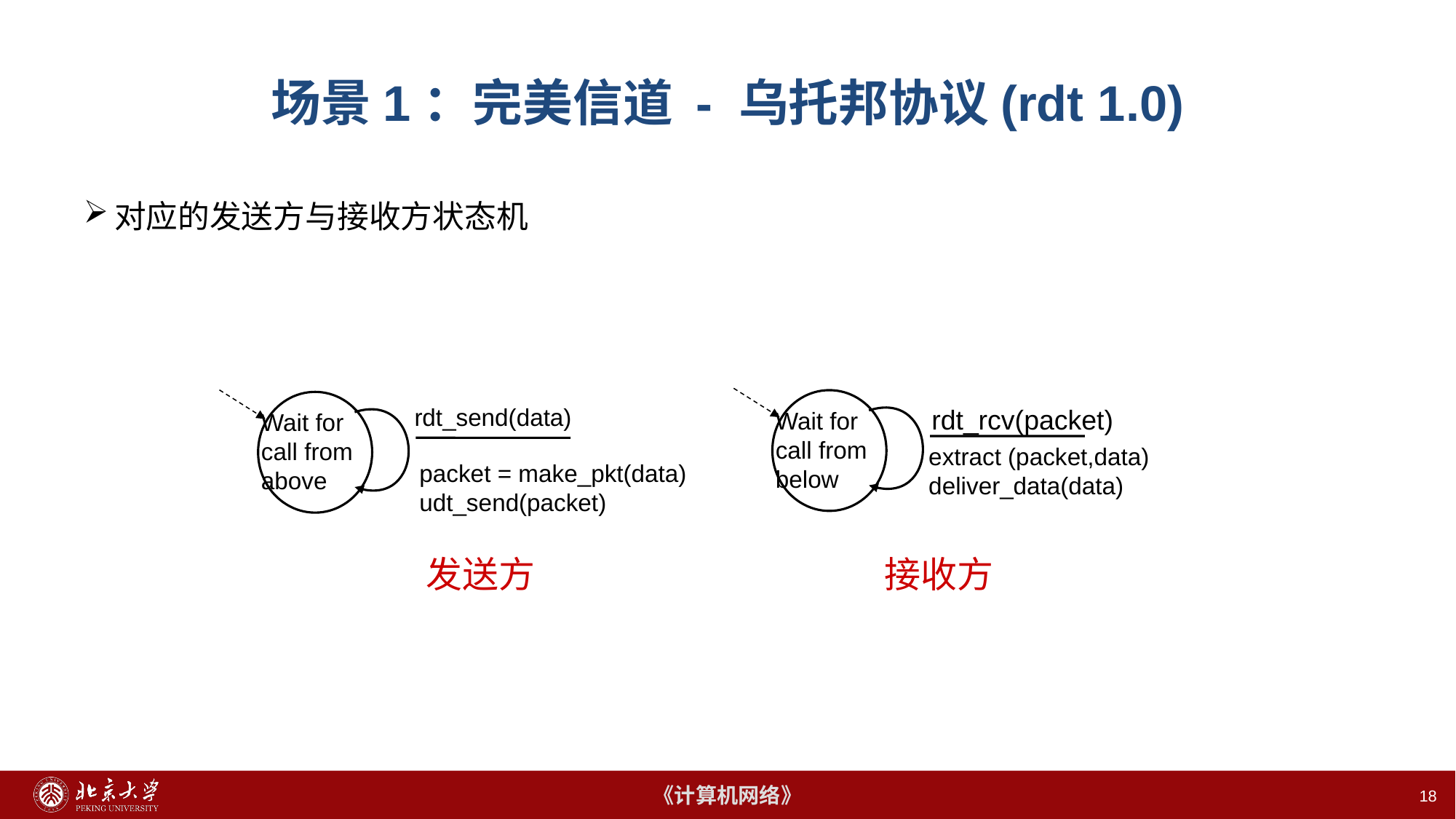

# 场景1：完美信道 - 乌托邦协议(rdt 1.0)
对应的发送方与接收方状态机

rdt_send(data)
rdt_rcv(packet)
Wait for call from below
Wait for call from above
extract (packet,data)
deliver_data(data)

packet = make_pkt(data)
udt_send(packet)
接收方
发送方
18